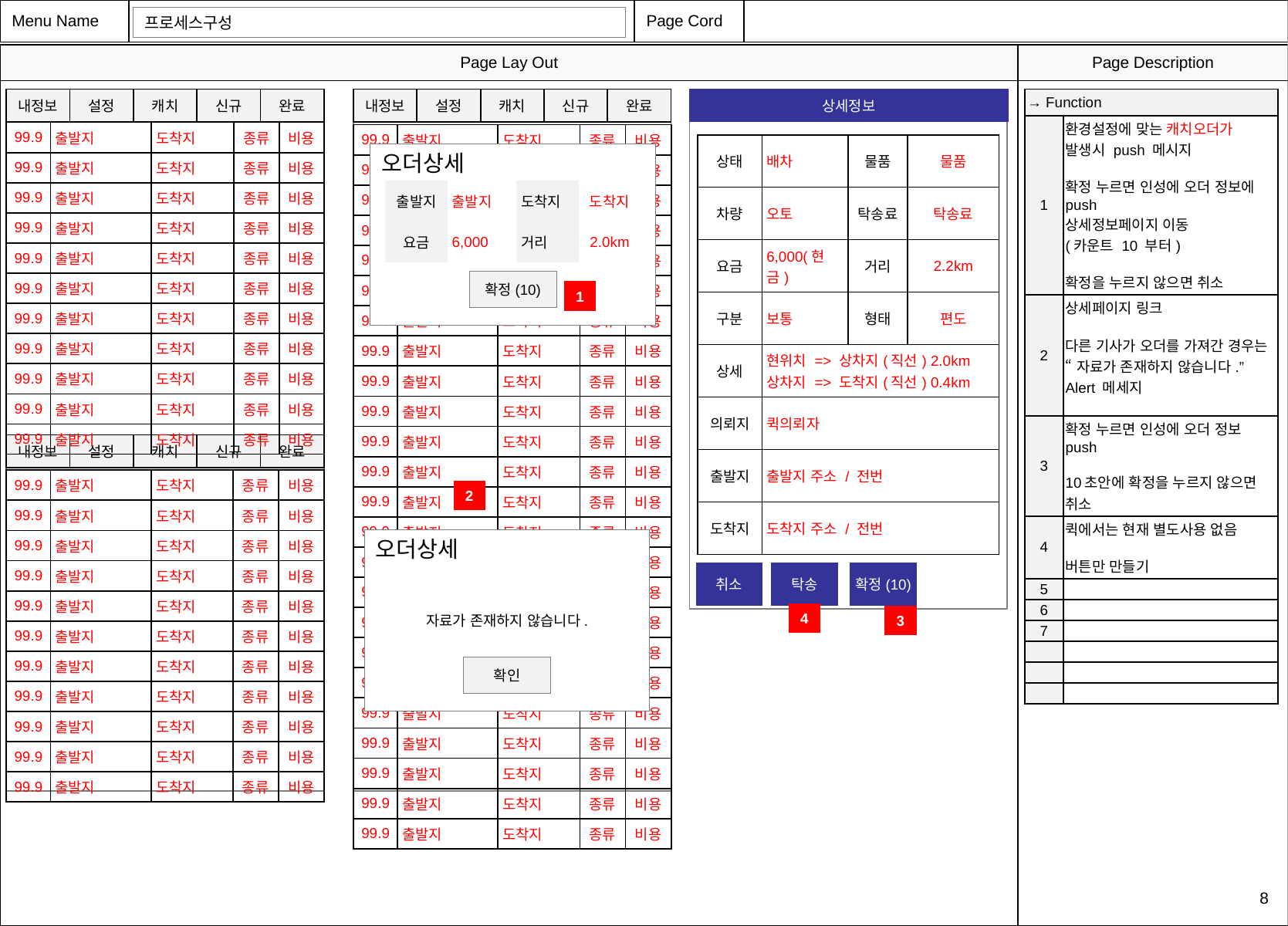

프로세스구성
| → Function |  |
| --- | --- |
| 1 | 환경설정에 맞는 캐치오더가 발생시 push 메시지 확정 누르면 인성에 오더 정보에push 상세정보페이지 이동 (카운트 10 부터) 확정을 누르지 않으면 취소 |
| 2 | 상세페이지 링크 다른 기사가 오더를 가져간 경우는 “자료가 존재하지 않습니다.” Alert 메세지 |
| 3 | 확정 누르면 인성에 오더 정보 push 10초안에 확정을 누르지 않으면 취소 |
| 4 | 퀵에서는 현재 별도사용 없음 버튼만 만들기 |
| 5 |  |
| 6 |  |
| 7 |  |
|  |  |
|  |  |
|  |  |

| 내정보 | 설정 | 캐치 | 신규 | 완료 |
| --- | --- | --- | --- | --- |

| 내정보 | 설정 | 캐치 | 신규 | 완료 |
| --- | --- | --- | --- | --- |

상세정보
| 99.9 | 출발지 | 도착지 | 종류 | 비용 |
| --- | --- | --- | --- | --- |
| 99.9 | 출발지 | 도착지 | 종류 | 비용 |
| 99.9 | 출발지 | 도착지 | 종류 | 비용 |
| 99.9 | 출발지 | 도착지 | 종류 | 비용 |
| 99.9 | 출발지 | 도착지 | 종류 | 비용 |
| 99.9 | 출발지 | 도착지 | 종류 | 비용 |
| 99.9 | 출발지 | 도착지 | 종류 | 비용 |
| 99.9 | 출발지 | 도착지 | 종류 | 비용 |
| 99.9 | 출발지 | 도착지 | 종류 | 비용 |
| 99.9 | 출발지 | 도착지 | 종류 | 비용 |
| 99.9 | 출발지 | 도착지 | 종류 | 비용 |
| 99.9 | 출발지 | 도착지 | 종류 | 비용 |
| --- | --- | --- | --- | --- |
| 99.9 | 출발지 | 도착지 | 종류 | 비용 |
| 99.9 | 출발지 | 도착지 | 종류 | 비용 |
| 99.9 | 출발지 | 도착지 | 종류 | 비용 |
| 99.9 | 출발지 | 도착지 | 종류 | 비용 |
| 99.9 | 출발지 | 도착지 | 종류 | 비용 |
| 99.9 | 출발지 | 도착지 | 종류 | 비용 |
| 99.9 | 출발지 | 도착지 | 종류 | 비용 |
| 99.9 | 출발지 | 도착지 | 종류 | 비용 |
| 99.9 | 출발지 | 도착지 | 종류 | 비용 |
| 99.9 | 출발지 | 도착지 | 종류 | 비용 |
| 99.9 | 출발지 | 도착지 | 종류 | 비용 |
| 99.9 | 출발지 | 도착지 | 종류 | 비용 |
| 99.9 | 출발지 | 도착지 | 종류 | 비용 |
| 99.9 | 출발지 | 도착지 | 종류 | 비용 |
| 99.9 | 출발지 | 도착지 | 종류 | 비용 |
| 99.9 | 출발지 | 도착지 | 종류 | 비용 |
| 99.9 | 출발지 | 도착지 | 종류 | 비용 |
| 99.9 | 출발지 | 도착지 | 종류 | 비용 |
| 99.9 | 출발지 | 도착지 | 종류 | 비용 |
| 99.9 | 출발지 | 도착지 | 종류 | 비용 |
| 99.9 | 출발지 | 도착지 | 종류 | 비용 |
| 99.9 | 출발지 | 도착지 | 종류 | 비용 |
| 99.9 | 출발지 | 도착지 | 종류 | 비용 |
| 상태 | 배차 | 물품 | 물품 |
| --- | --- | --- | --- |
| 차량 | 오토 | 탁송료 | 탁송료 |
| 요금 | 6,000(현금) | 거리 | 2.2km |
| 구분 | 보통 | 형태 | 편도 |
| 상세 | 현위치 => 상차지(직선) 2.0km 상차지 => 도착지(직선) 0.4km |  |  |
| 의뢰지 | 퀵의뢰자 |  |  |
| 출발지 | 출발지 주소 / 전번 |  |  |
| 도착지 | 도착지 주소 / 전번 |  |  |
오더상세
확정(10)
| 출발지 | 출발지 | 도착지 | 도착지 |
| --- | --- | --- | --- |
| 요금 | 6,000 | 거리 | 2.0km |
1
| 내정보 | 설정 | 캐치 | 신규 | 완료 |
| --- | --- | --- | --- | --- |
| 99.9 | 출발지 | 도착지 | 종류 | 비용 |
| --- | --- | --- | --- | --- |
| 99.9 | 출발지 | 도착지 | 종류 | 비용 |
| 99.9 | 출발지 | 도착지 | 종류 | 비용 |
| 99.9 | 출발지 | 도착지 | 종류 | 비용 |
| 99.9 | 출발지 | 도착지 | 종류 | 비용 |
| 99.9 | 출발지 | 도착지 | 종류 | 비용 |
| 99.9 | 출발지 | 도착지 | 종류 | 비용 |
| 99.9 | 출발지 | 도착지 | 종류 | 비용 |
| 99.9 | 출발지 | 도착지 | 종류 | 비용 |
| 99.9 | 출발지 | 도착지 | 종류 | 비용 |
| 99.9 | 출발지 | 도착지 | 종류 | 비용 |
2
오더상세
자료가 존재하지 않습니다.
확인
취소
탁송
확정(10)
4
3